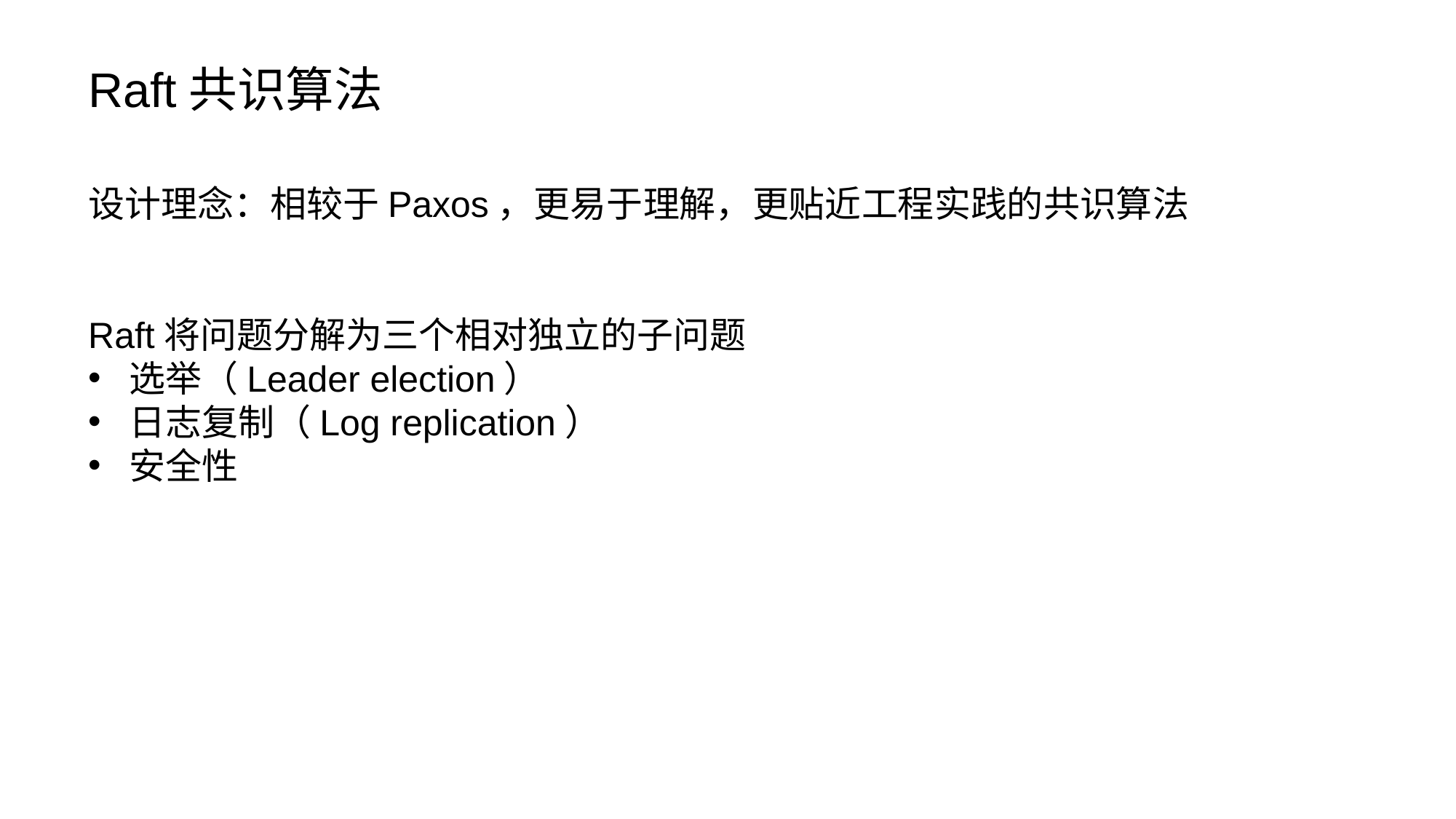

Raft共识算法
设计理念：相较于Paxos，更易于理解，更贴近工程实践的共识算法

Raft将问题分解为三个相对独立的子问题
选举（Leader election）
日志复制（Log replication）
安全性